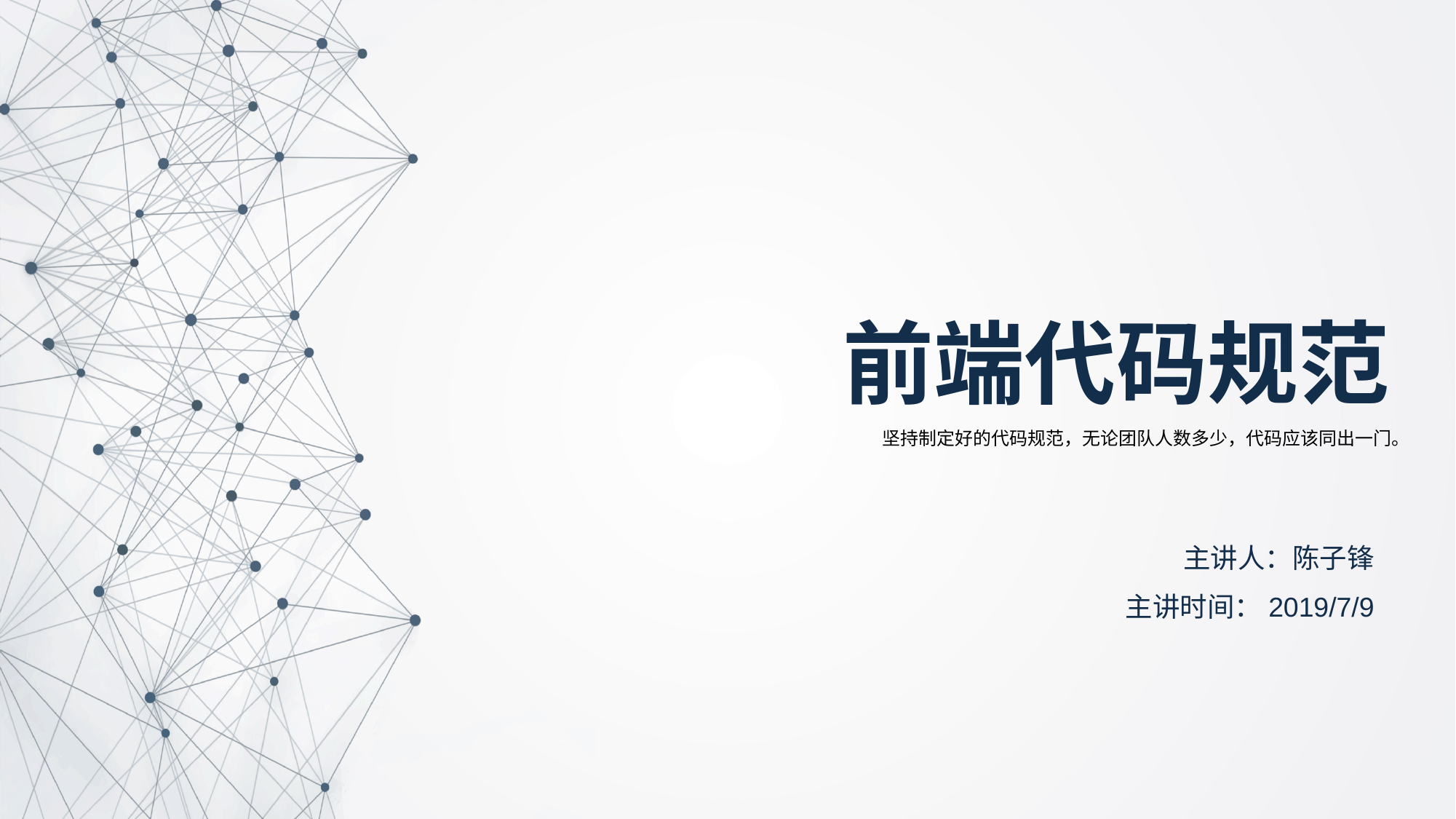

前端代码规范
主讲人：陈子锋
主讲时间：2019/7/9
坚持制定好的代码规范，无论团队人数多少，代码应该同出一门。